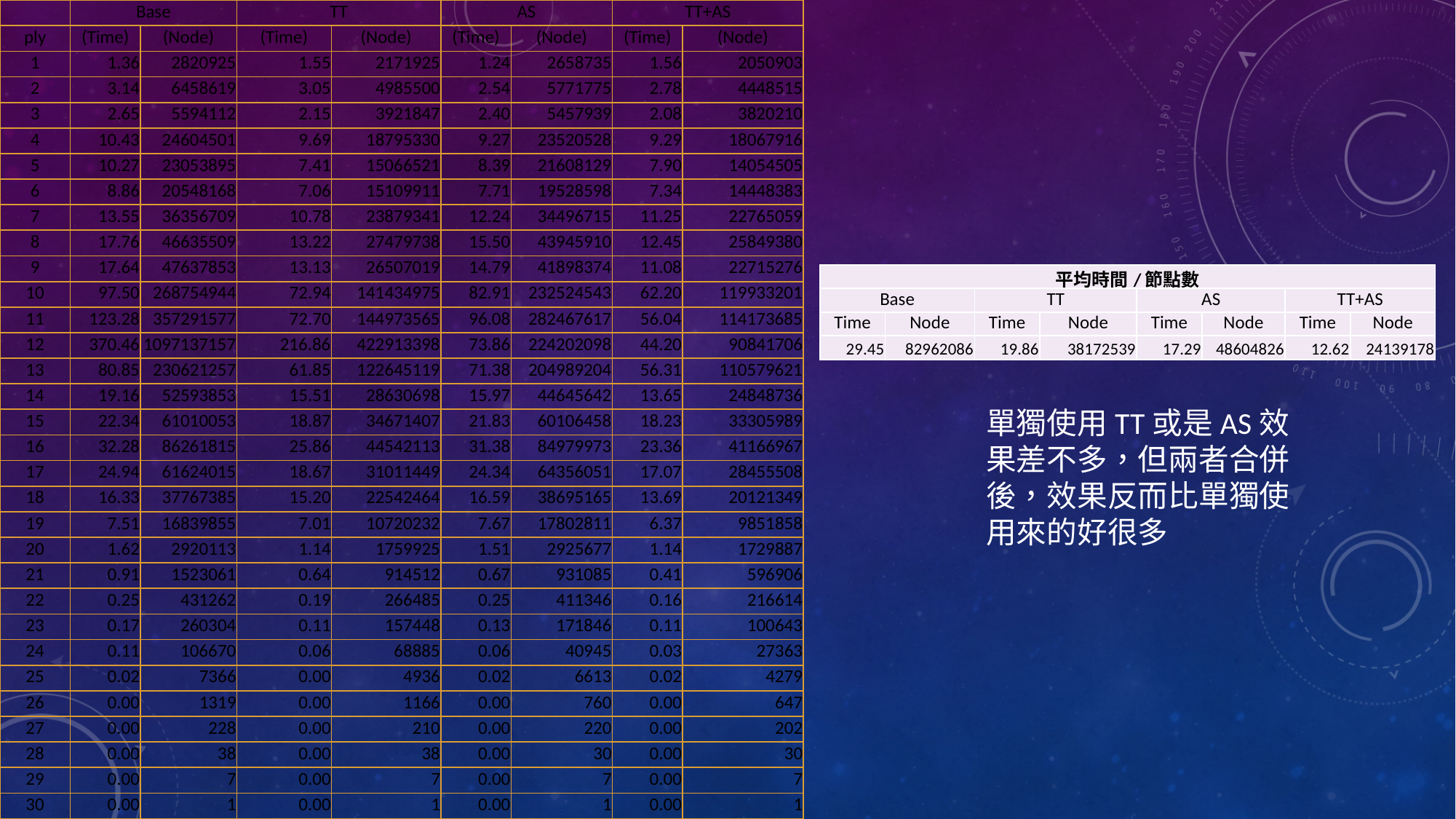

|  | Base |  | TT |  | AS |  | TT+AS |  |
| --- | --- | --- | --- | --- | --- | --- | --- | --- |
| ply | (Time) | (Node) | (Time) | (Node) | (Time) | (Node) | (Time) | (Node) |
| 1 | 1.36 | 2820925 | 1.55 | 2171925 | 1.24 | 2658735 | 1.56 | 2050903 |
| 2 | 3.14 | 6458619 | 3.05 | 4985500 | 2.54 | 5771775 | 2.78 | 4448515 |
| 3 | 2.65 | 5594112 | 2.15 | 3921847 | 2.40 | 5457939 | 2.08 | 3820210 |
| 4 | 10.43 | 24604501 | 9.69 | 18795330 | 9.27 | 23520528 | 9.29 | 18067916 |
| 5 | 10.27 | 23053895 | 7.41 | 15066521 | 8.39 | 21608129 | 7.90 | 14054505 |
| 6 | 8.86 | 20548168 | 7.06 | 15109911 | 7.71 | 19528598 | 7.34 | 14448383 |
| 7 | 13.55 | 36356709 | 10.78 | 23879341 | 12.24 | 34496715 | 11.25 | 22765059 |
| 8 | 17.76 | 46635509 | 13.22 | 27479738 | 15.50 | 43945910 | 12.45 | 25849380 |
| 9 | 17.64 | 47637853 | 13.13 | 26507019 | 14.79 | 41898374 | 11.08 | 22715276 |
| 10 | 97.50 | 268754944 | 72.94 | 141434975 | 82.91 | 232524543 | 62.20 | 119933201 |
| 11 | 123.28 | 357291577 | 72.70 | 144973565 | 96.08 | 282467617 | 56.04 | 114173685 |
| 12 | 370.46 | 1097137157 | 216.86 | 422913398 | 73.86 | 224202098 | 44.20 | 90841706 |
| 13 | 80.85 | 230621257 | 61.85 | 122645119 | 71.38 | 204989204 | 56.31 | 110579621 |
| 14 | 19.16 | 52593853 | 15.51 | 28630698 | 15.97 | 44645642 | 13.65 | 24848736 |
| 15 | 22.34 | 61010053 | 18.87 | 34671407 | 21.83 | 60106458 | 18.23 | 33305989 |
| 16 | 32.28 | 86261815 | 25.86 | 44542113 | 31.38 | 84979973 | 23.36 | 41166967 |
| 17 | 24.94 | 61624015 | 18.67 | 31011449 | 24.34 | 64356051 | 17.07 | 28455508 |
| 18 | 16.33 | 37767385 | 15.20 | 22542464 | 16.59 | 38695165 | 13.69 | 20121349 |
| 19 | 7.51 | 16839855 | 7.01 | 10720232 | 7.67 | 17802811 | 6.37 | 9851858 |
| 20 | 1.62 | 2920113 | 1.14 | 1759925 | 1.51 | 2925677 | 1.14 | 1729887 |
| 21 | 0.91 | 1523061 | 0.64 | 914512 | 0.67 | 931085 | 0.41 | 596906 |
| 22 | 0.25 | 431262 | 0.19 | 266485 | 0.25 | 411346 | 0.16 | 216614 |
| 23 | 0.17 | 260304 | 0.11 | 157448 | 0.13 | 171846 | 0.11 | 100643 |
| 24 | 0.11 | 106670 | 0.06 | 68885 | 0.06 | 40945 | 0.03 | 27363 |
| 25 | 0.02 | 7366 | 0.00 | 4936 | 0.02 | 6613 | 0.02 | 4279 |
| 26 | 0.00 | 1319 | 0.00 | 1166 | 0.00 | 760 | 0.00 | 647 |
| 27 | 0.00 | 228 | 0.00 | 210 | 0.00 | 220 | 0.00 | 202 |
| 28 | 0.00 | 38 | 0.00 | 38 | 0.00 | 30 | 0.00 | 30 |
| 29 | 0.00 | 7 | 0.00 | 7 | 0.00 | 7 | 0.00 | 7 |
| 30 | 0.00 | 1 | 0.00 | 1 | 0.00 | 1 | 0.00 | 1 |
| 平均時間/節點數 |  |  |  |  |  |  |  |
| --- | --- | --- | --- | --- | --- | --- | --- |
| Base |  | TT |  | AS |  | TT+AS |  |
| Time | Node | Time | Node | Time | Node | Time | Node |
| 29.45 | 82962086 | 19.86 | 38172539 | 17.29 | 48604826 | 12.62 | 24139178 |
單獨使用TT或是AS效果差不多，但兩者合併後，效果反而比單獨使用來的好很多